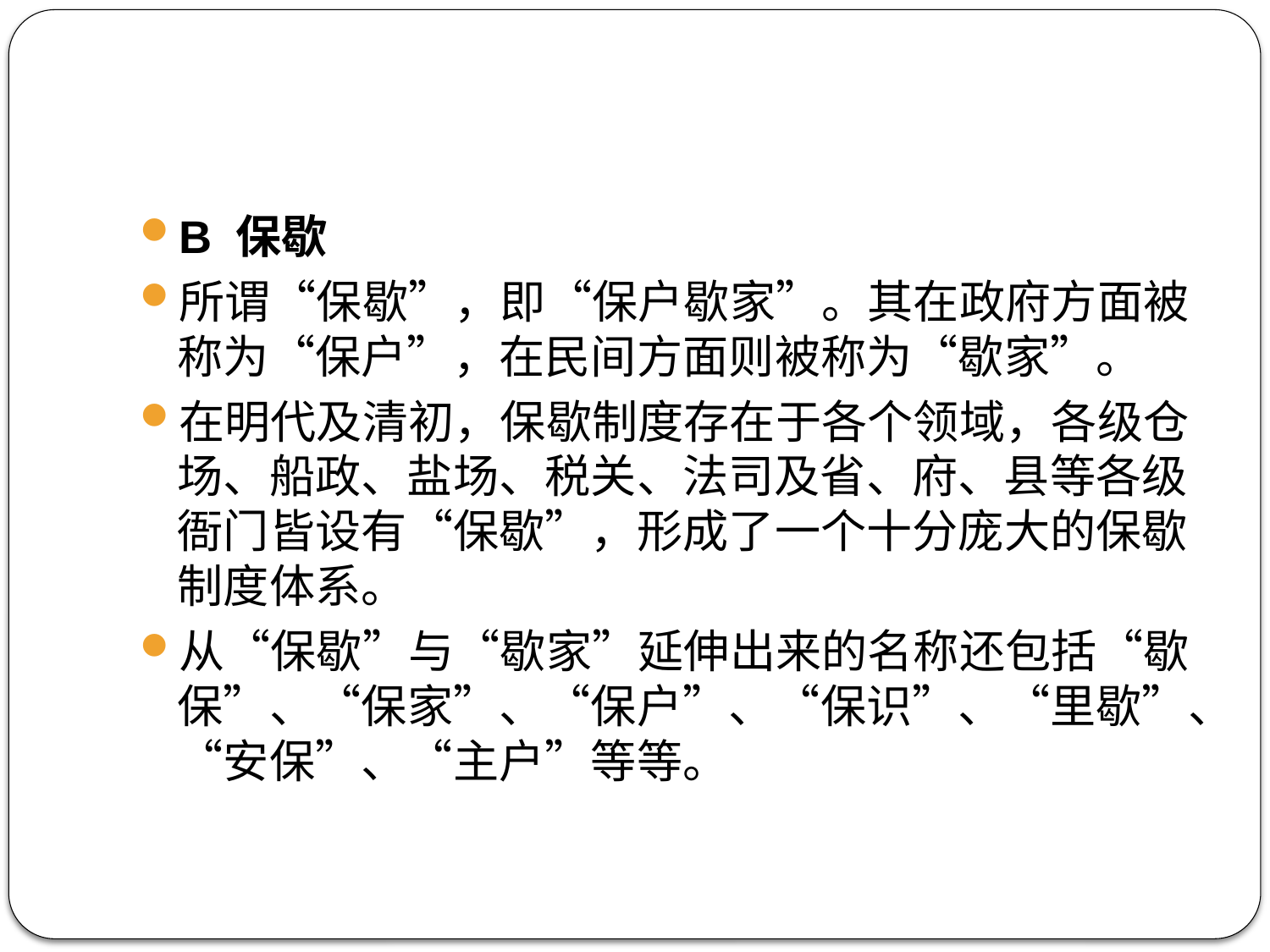

#
B 保歇
所谓“保歇”，即“保户歇家”。其在政府方面被称为“保户”，在民间方面则被称为“歇家”。
在明代及清初，保歇制度存在于各个领域，各级仓场、船政、盐场、税关、法司及省、府、县等各级衙门皆设有“保歇”，形成了一个十分庞大的保歇制度体系。
从“保歇”与“歇家”延伸出来的名称还包括“歇保”、“保家”、“保户”、“保识”、“里歇”、“安保”、“主户”等等。